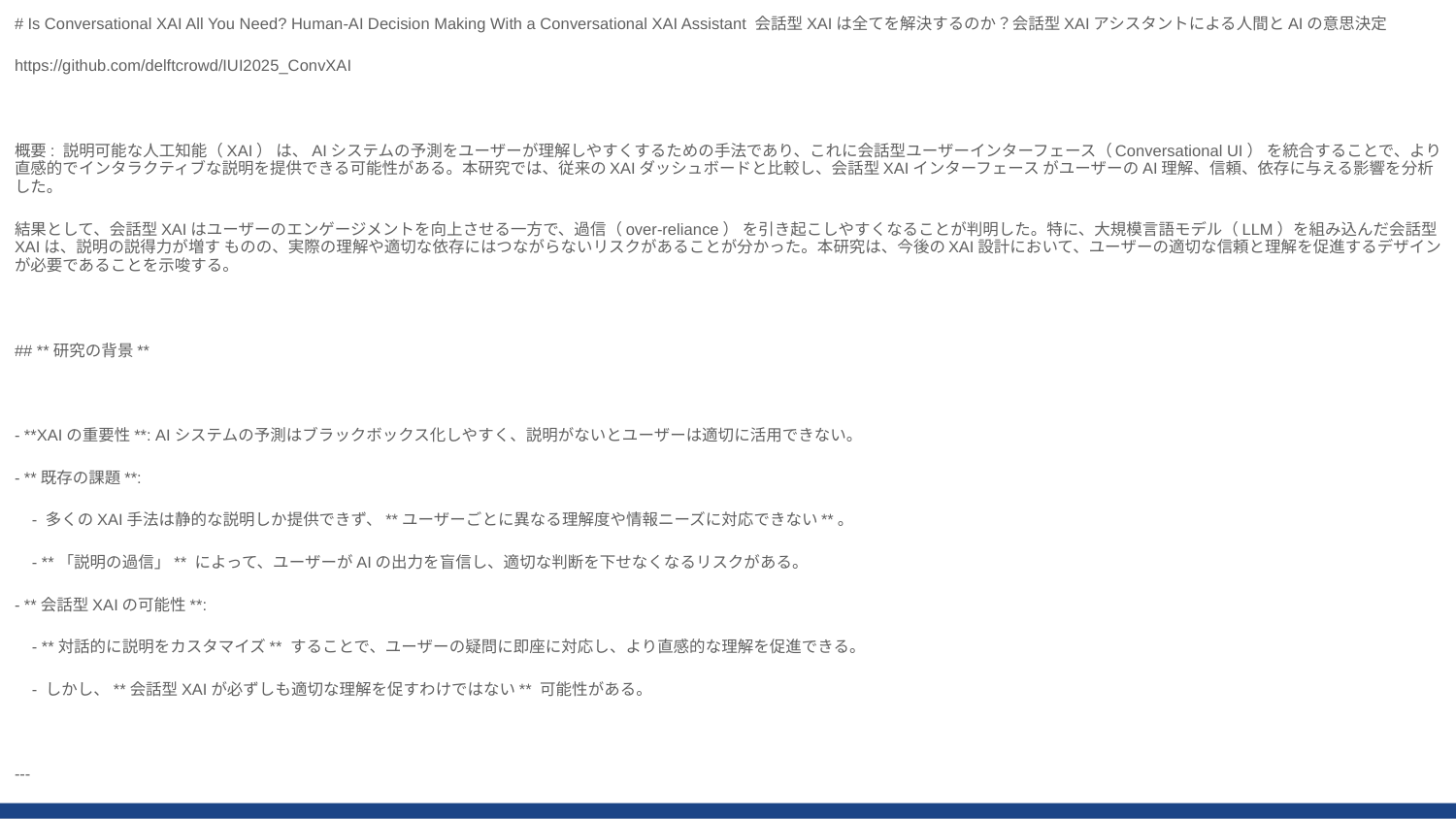

# Is Conversational XAI All You Need? Human-AI Decision Making With a Conversational XAI Assistant 会話型XAIは全てを解決するのか？会話型XAIアシスタントによる人間とAIの意思決定
https://github.com/delftcrowd/IUI2025_ConvXAI

概要: 説明可能な人工知能（XAI） は、AIシステムの予測をユーザーが理解しやすくするための手法であり、これに会話型ユーザーインターフェース（Conversational UI） を統合することで、より直感的でインタラクティブな説明を提供できる可能性がある。本研究では、従来のXAIダッシュボードと比較し、会話型XAIインターフェース がユーザーのAI理解、信頼、依存に与える影響を分析した。
結果として、会話型XAIはユーザーのエンゲージメントを向上させる一方で、過信（over-reliance） を引き起こしやすくなることが判明した。特に、大規模言語モデル（LLM）を組み込んだ会話型XAIは、説明の説得力が増す ものの、実際の理解や適切な依存にはつながらないリスクがあることが分かった。本研究は、今後のXAI設計において、ユーザーの適切な信頼と理解を促進するデザインが必要であることを示唆する。

## **研究の背景**

- **XAIの重要性**: AIシステムの予測はブラックボックス化しやすく、説明がないとユーザーは適切に活用できない。
- **既存の課題**:
    - 多くのXAI手法は静的な説明しか提供できず、**ユーザーごとに異なる理解度や情報ニーズに対応できない**。
    - **「説明の過信」** によって、ユーザーがAIの出力を盲信し、適切な判断を下せなくなるリスクがある。
- **会話型XAIの可能性**:
    - **対話的に説明をカスタマイズ** することで、ユーザーの疑問に即座に対応し、より直感的な理解を促進できる。
    - しかし、**会話型XAIが必ずしも適切な理解を促すわけではない** 可能性がある。

---

## **研究目的**

以下の**2つの研究課題（RQ）** を設定し、実験を行った。

**RQ1**: 会話型XAIは、XAIダッシュボードと比較して、ユーザーのAIシステムの理解をどのように変化させるか？

**RQ2**: 会話型XAIは、ユーザーのAIシステムに対する信頼と依存をどのように変化させるか？

---

## **実験設計**

- **タスク**: **ローン承認の意思決定タスク**
    - 申請者の情報（11の特徴量）をもとに、ローンの承認可否を判断。
    - AIの助言を活用しながら、最終的な意思決定を行う。
- **参加者**: **N = 306**
- **比較対象**:
    1. **Control**（AIの説明なし）
    2. **Dashboard**（XAIダッシュボード）
    3. **CXAI**（基本的な会話型XAI）
    4. **ECXAI**（評価型会話XAI）
    5. **LLM Agent**（LLMを活用した会話型XAI）

---

## **結果**

1. **会話型XAIはユーザーの理解を向上させるが、統計的に有意な差はなし**
    - XAIダッシュボードと比較し、会話型XAIが理解を向上させるという明確な証拠は得られなかった。
    - **LLMを活用した場合、説明の説得力は増したが、理解が向上したわけではなかった。**
2. **会話型XAIはユーザーの信頼を向上させる**
    - **XAIを利用することでAIの予測に対する信頼が高まる**
    - しかし、**XAIダッシュボードと会話型XAIの間に統計的な有意差はなし**。
3. **会話型XAIはユーザーの依存度を増加させる**
    - **XAIを使用することでAIの予測に過度に依存する傾向が強まる**
    - **特にLLMを活用した場合、過信（over-reliance）が顕著**
    - 適切な依存（appropriate reliance）にはつながらなかった。

---

## **考察**

- **会話型XAIは「より説得力のある」説明を提供するが、それが適切な理解につながるとは限らない。**
- **LLMを用いた会話型XAIは、ユーザーにとって直感的で理解しやすいが、逆にAIに対する過信を生み出すリスクがある。**
- **「分かりやすい説明」ではなく、「適切な信頼と依存を促す説明」をデザインする必要がある。**

---

## **デザインへの示唆**

- **会話型XAIは、単なる説明提供ではなく、ユーザーの理解度を調整する機能が求められる**
- **LLMを活用する場合、説明の「誤った説得力」による過信を防ぐ仕組みが必要**
- **シームレスな対話だけでなく、AIの限界や不確実性を適切に伝えることが重要**

---

## **結論**

本研究では、**会話型XAIがユーザーのAI理解と信頼に及ぼす影響を調査** した。

結果として、会話型XAIはユーザーの関与を促進し、AIの説明をより自然に受け入れさせるが、**過信を助長するリスク** も持つことが示された。

今後のXAI設計では、単なる「分かりやすい説明」ではなく、**適切な信頼を築くための仕組み** を組み込む必要がある。

---

### **次に読むべき論文**

1. **Jacovi et al. (2021). "Understanding AI Explanations: The Role of Mental Models in Human-AI Interaction."**
    - 人間がAIの説明をどのように理解し、誤解するのかを調査した論文。
2. **Buçinca et al. (2021). "To trust or to think: cognitive forcing functions in AI-assisted decision-making."**
    - ユーザーの信頼と適切な依存を促す手法についての研究。
3. **Ehsan et al. (2022). "Seamful XAI: Addressing the illusion of explanatory depth in AI systems."**
    - AIの説明が「深く理解したと錯覚させる」問題を解決する方法についての研究。